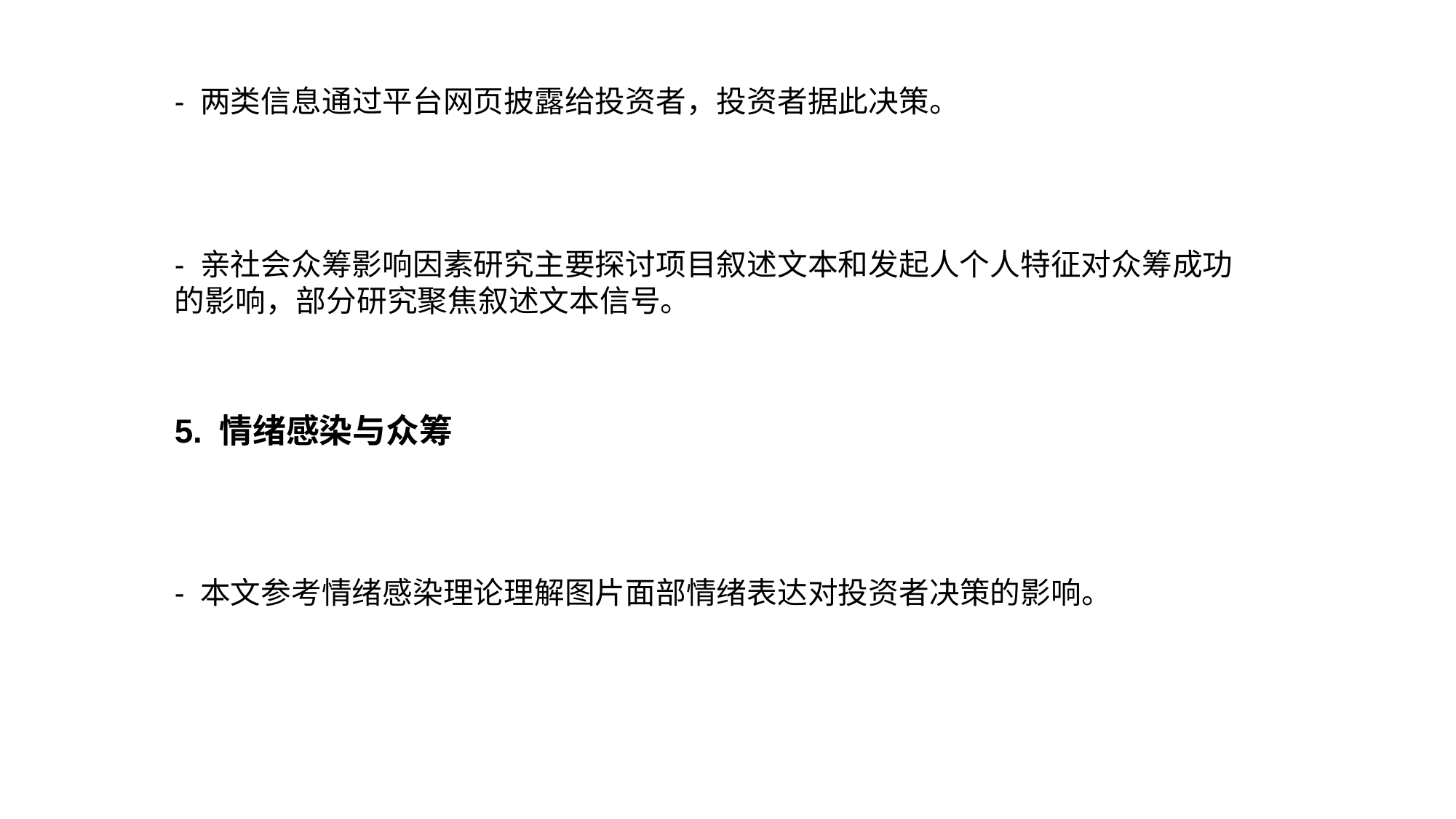

- 两类信息通过平台网页披露给投资者，投资者据此决策。

- 亲社会众筹影响因素研究主要探讨项目叙述文本和发起人个人特征对众筹成功的影响，部分研究聚焦叙述文本信号。
5. 情绪感染与众筹
- 本文参考情绪感染理论理解图片面部情绪表达对投资者决策的影响。